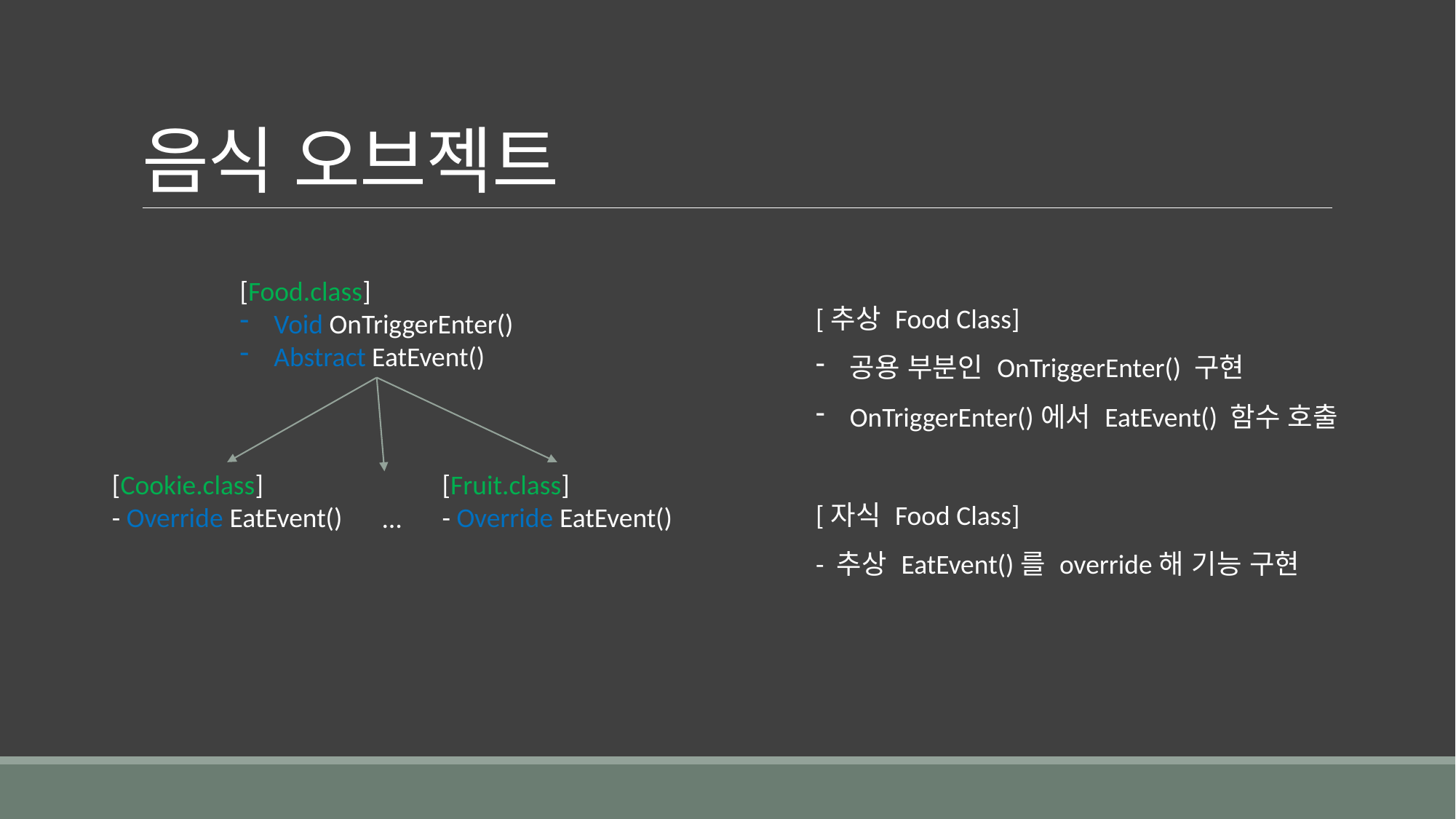

# 음식 오브젝트
[Food.class]
Void OnTriggerEnter()
Abstract EatEvent()
[추상 Food Class]
공용 부분인 OnTriggerEnter() 구현
OnTriggerEnter()에서 EatEvent() 함수 호출

[자식 Food Class]
- 추상 EatEvent()를 override해 기능 구현
[Cookie.class]
- Override EatEvent()
[Fruit.class]
- Override EatEvent()
…